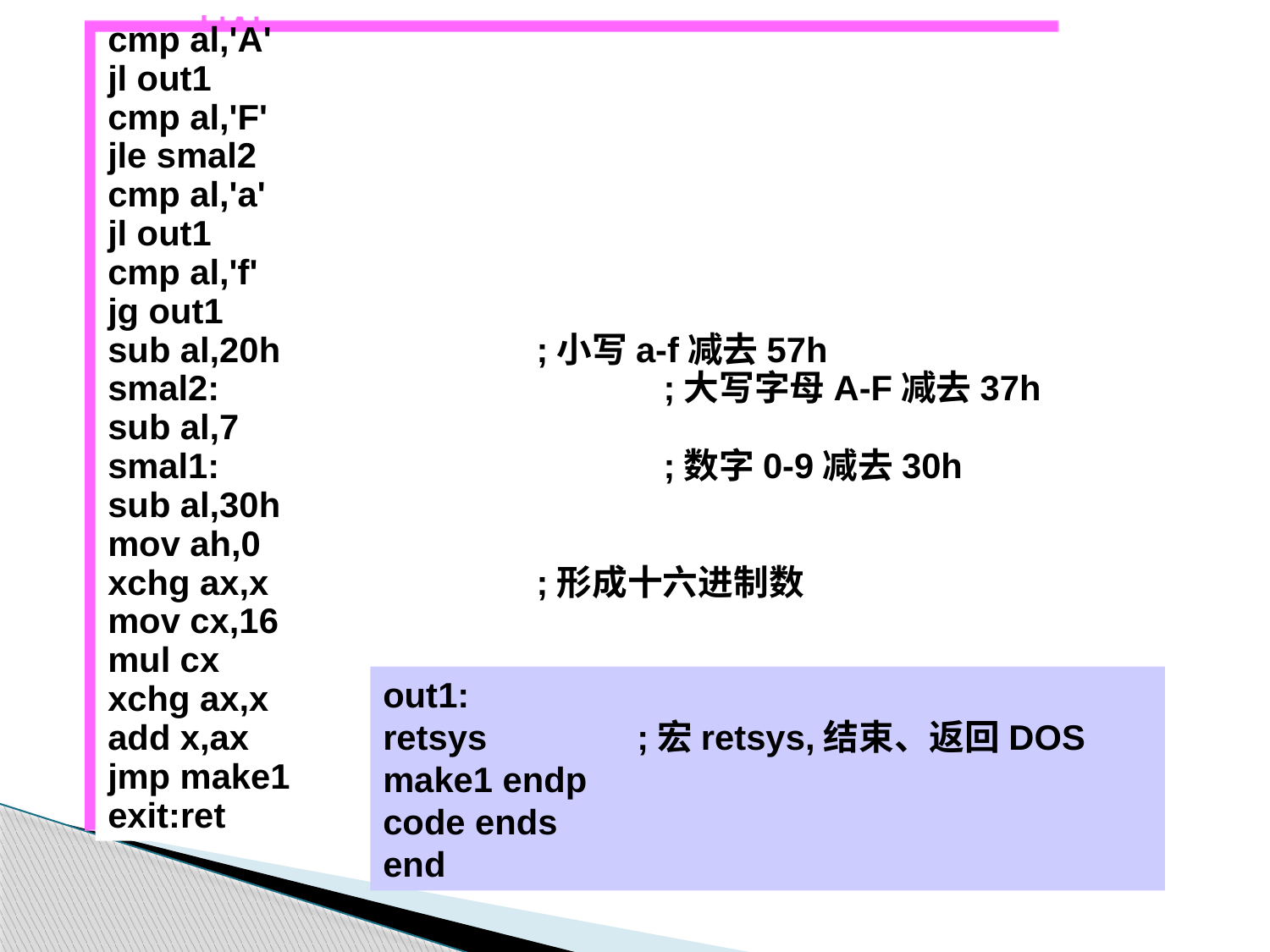

cmp al,'A'
jl out1
cmp al,'F'
jle smal2
cmp al,'a'
jl out1
cmp al,'f'
jg out1
sub al,20h			;小写a-f减去57h
smal2:				;大写字母A-F减去37h
sub al,7
smal1:				;数字0-9减去30h
sub al,30h
mov ah,0
xchg ax,x			;形成十六进制数
mov cx,16
mul cx
xchg ax,x
add x,ax			;保存
jmp make1
exit:ret
out1:
retsys		;宏retsys,结束、返回DOS
make1 endp
code ends
end